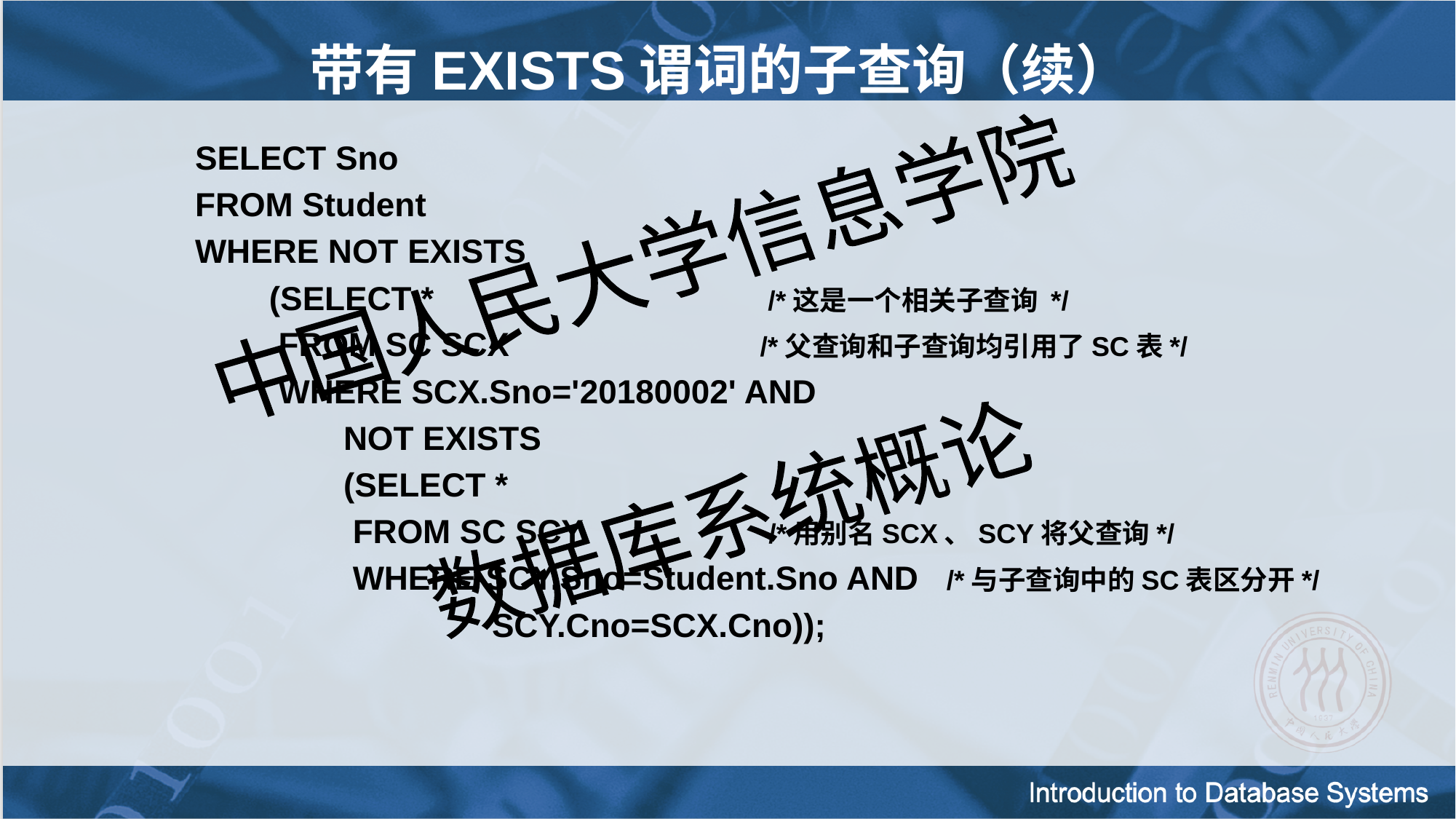

带有EXISTS谓词的子查询（续）
SELECT Sno
FROM Student
WHERE NOT EXISTS
        (SELECT *                                    /*这是一个相关子查询 */
         FROM SC SCX                           /*父查询和子查询均引用了SC表*/
         WHERE SCX.Sno='20180002' AND
                NOT EXISTS
                (SELECT *
                 FROM SC SCY                    /*用别名SCX、SCY将父查询*/
                 WHERE SCY.Sno=Student.Sno AND   /*与子查询中的SC表区分开*/
                                SCY.Cno=SCX.Cno));